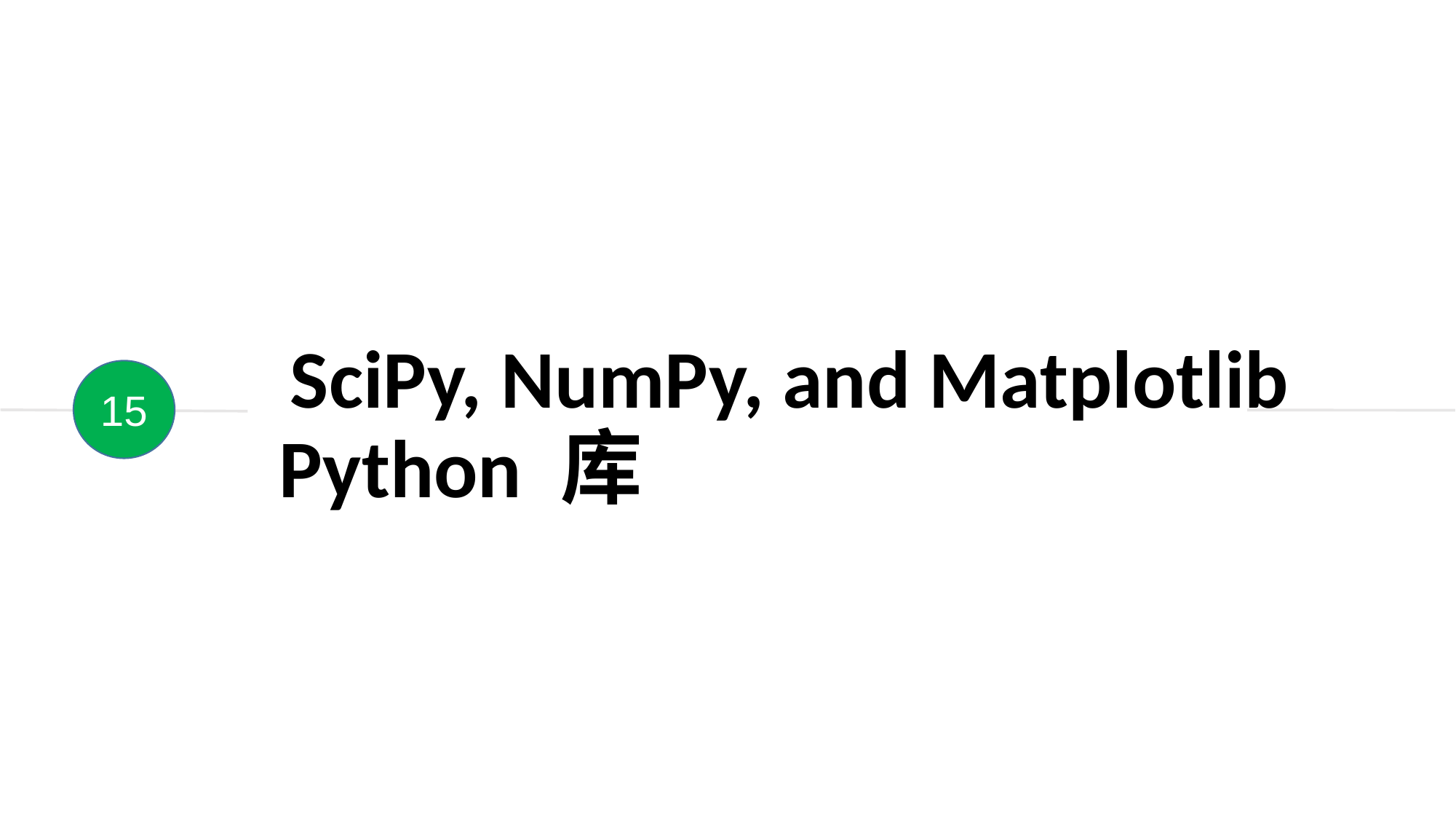

SciPy, NumPy, and Matplotlib

15
Python 库